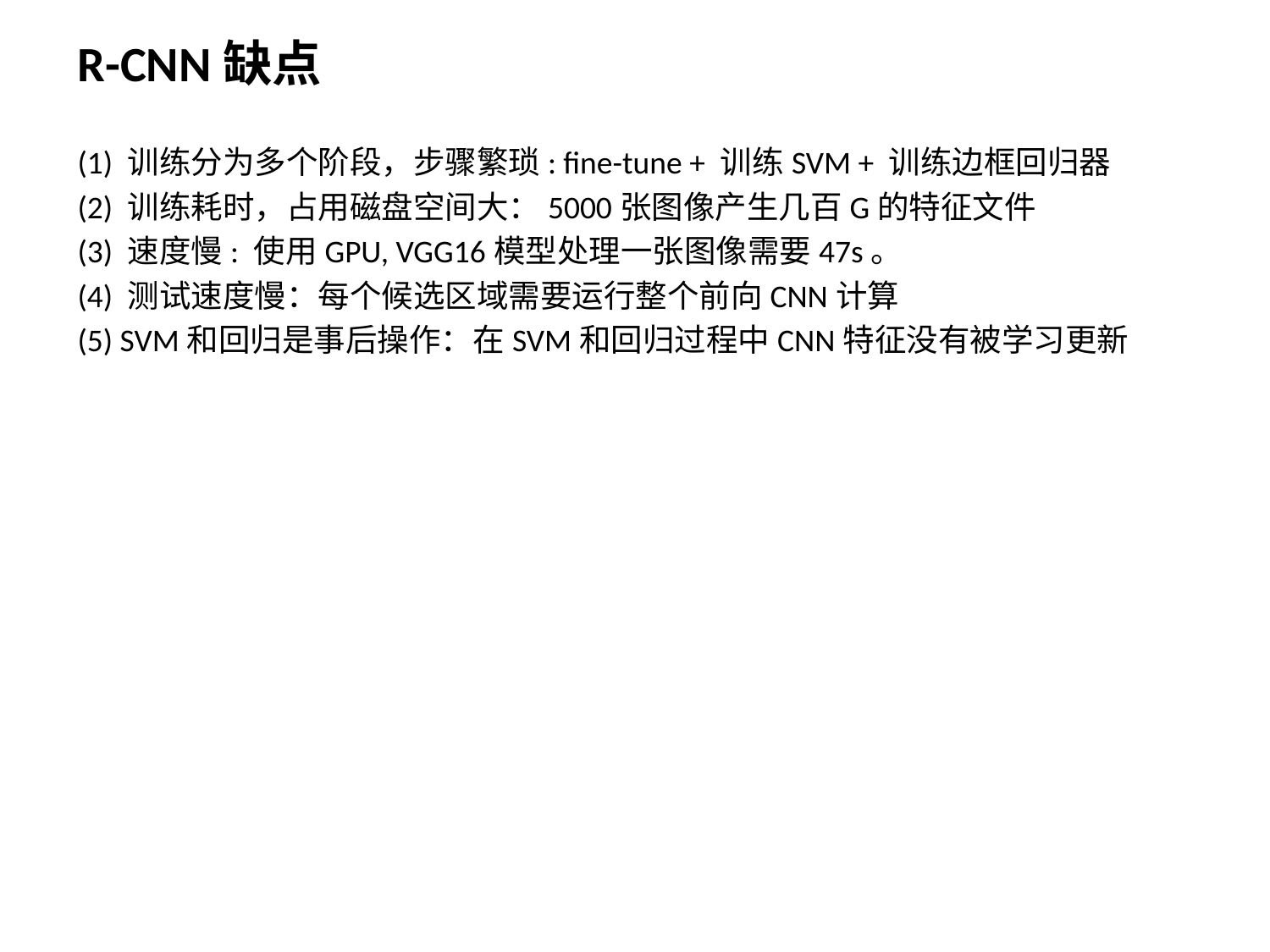

R-CNN缺点

(1) 训练分为多个阶段，步骤繁琐: fine-tune + 训练SVM + 训练边框回归器
(2) 训练耗时，占用磁盘空间大：5000张图像产生几百G的特征文件
(3) 速度慢: 使用GPU, VGG16模型处理一张图像需要47s。
(4) 测试速度慢：每个候选区域需要运行整个前向CNN计算
(5) SVM和回归是事后操作：在SVM和回归过程中CNN特征没有被学习更新